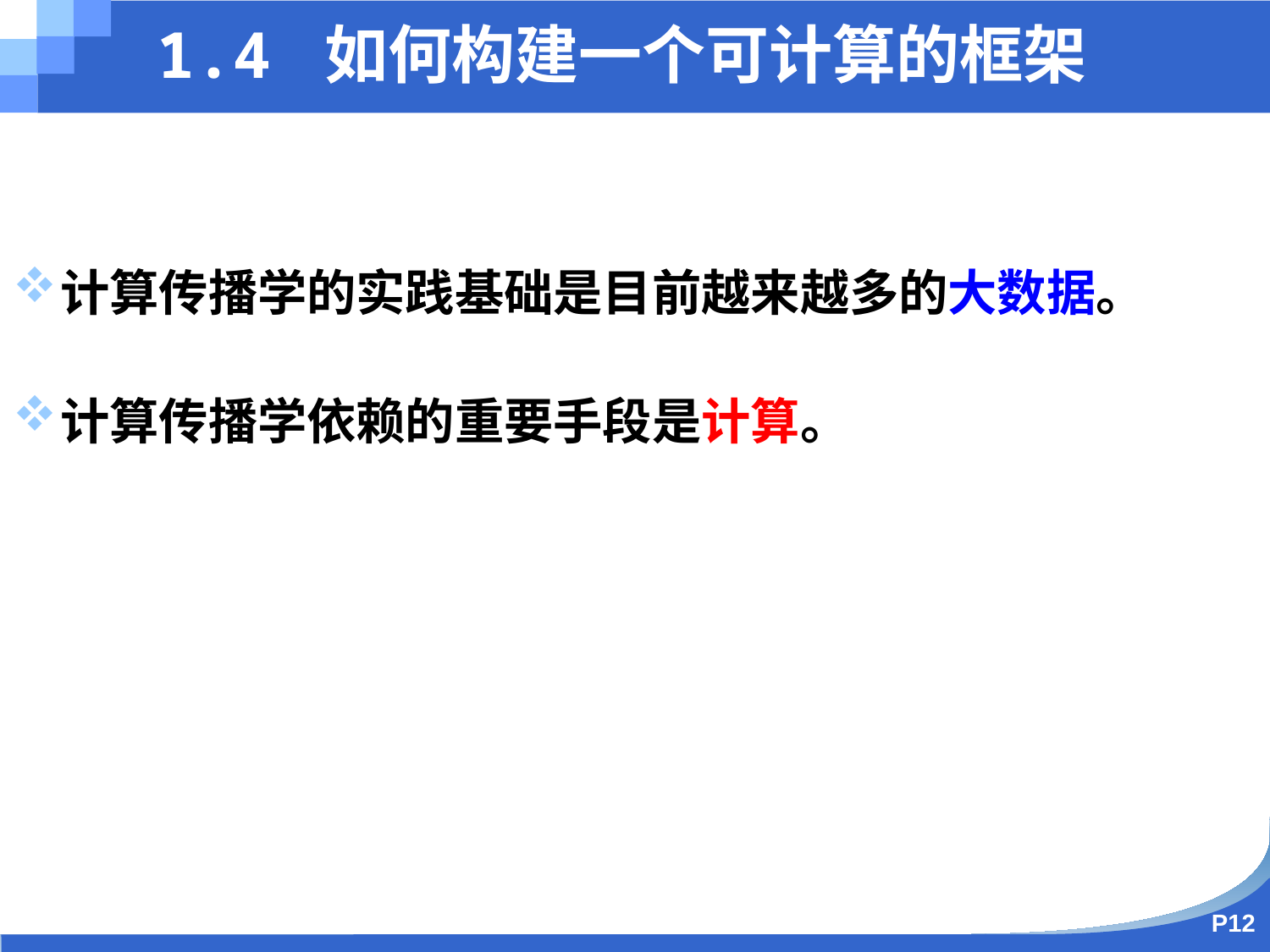

1.4 如何构建一个可计算的框架
计算传播学的实践基础是目前越来越多的大数据。
计算传播学依赖的重要手段是计算。
P12